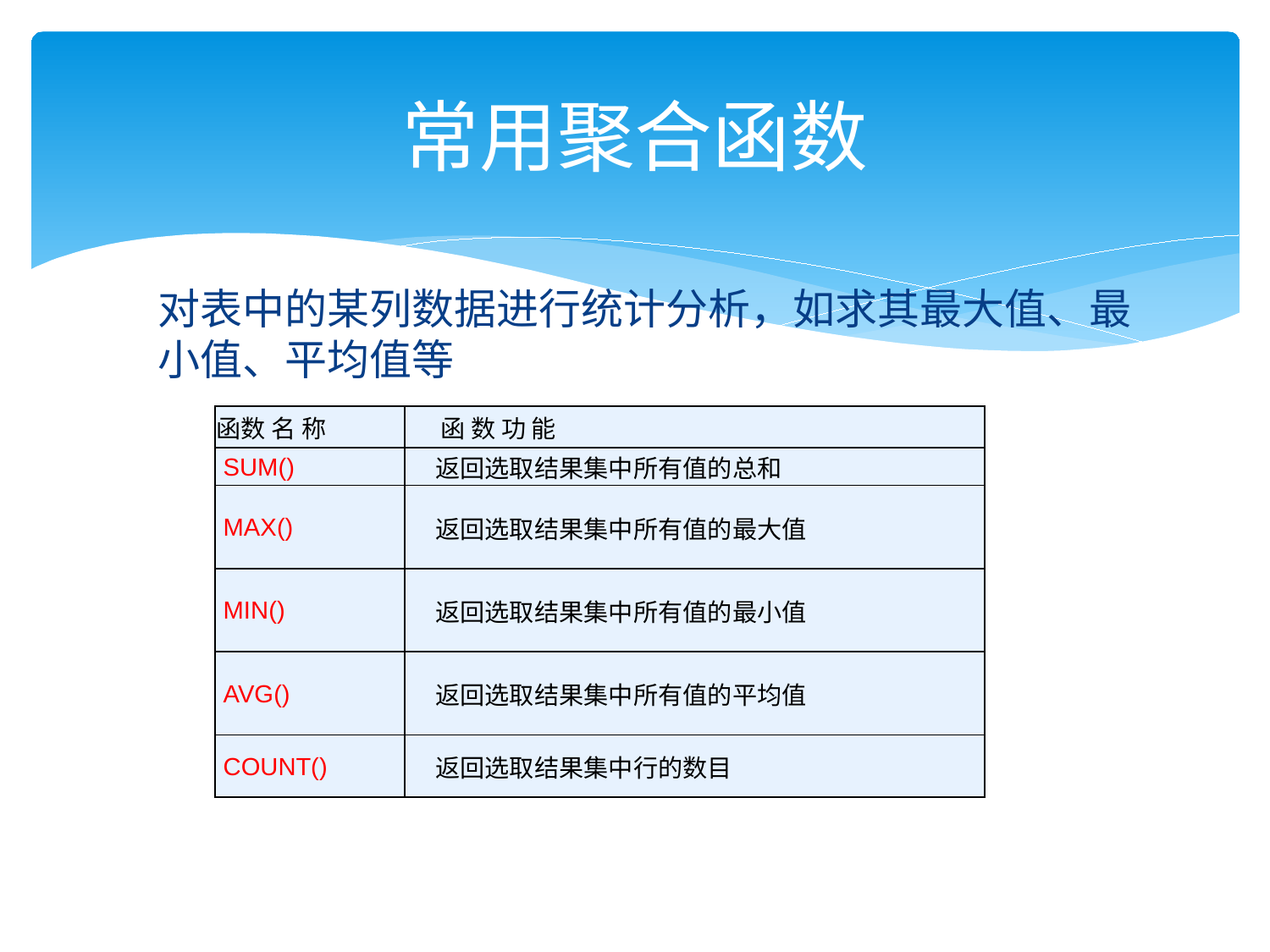

# 常用聚合函数
对表中的某列数据进行统计分析，如求其最大值、最小值、平均值等

| 函数 名 称 | 函 数 功 能 |
| --- | --- |
| SUM() | 返回选取结果集中所有值的总和 |
| MAX() | 返回选取结果集中所有值的最大值 |
| MIN() | 返回选取结果集中所有值的最小值 |
| AVG() | 返回选取结果集中所有值的平均值 |
| COUNT() | 返回选取结果集中行的数目 |